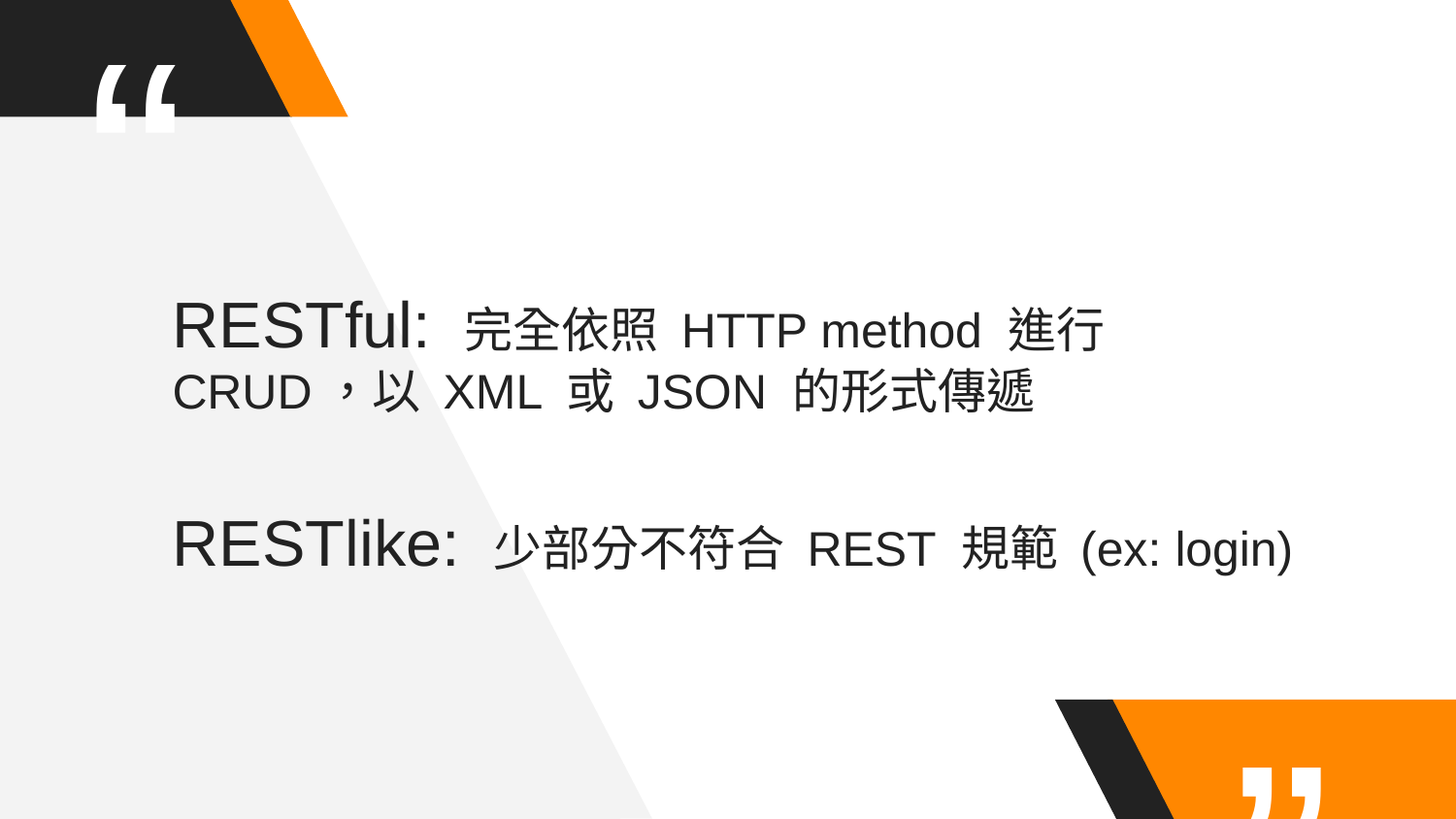

RESTful: 完全依照 HTTP method 進行  CRUD，以 XML 或 JSON 的形式傳遞

RESTlike: 少部分不符合 REST 規範 (ex: login)